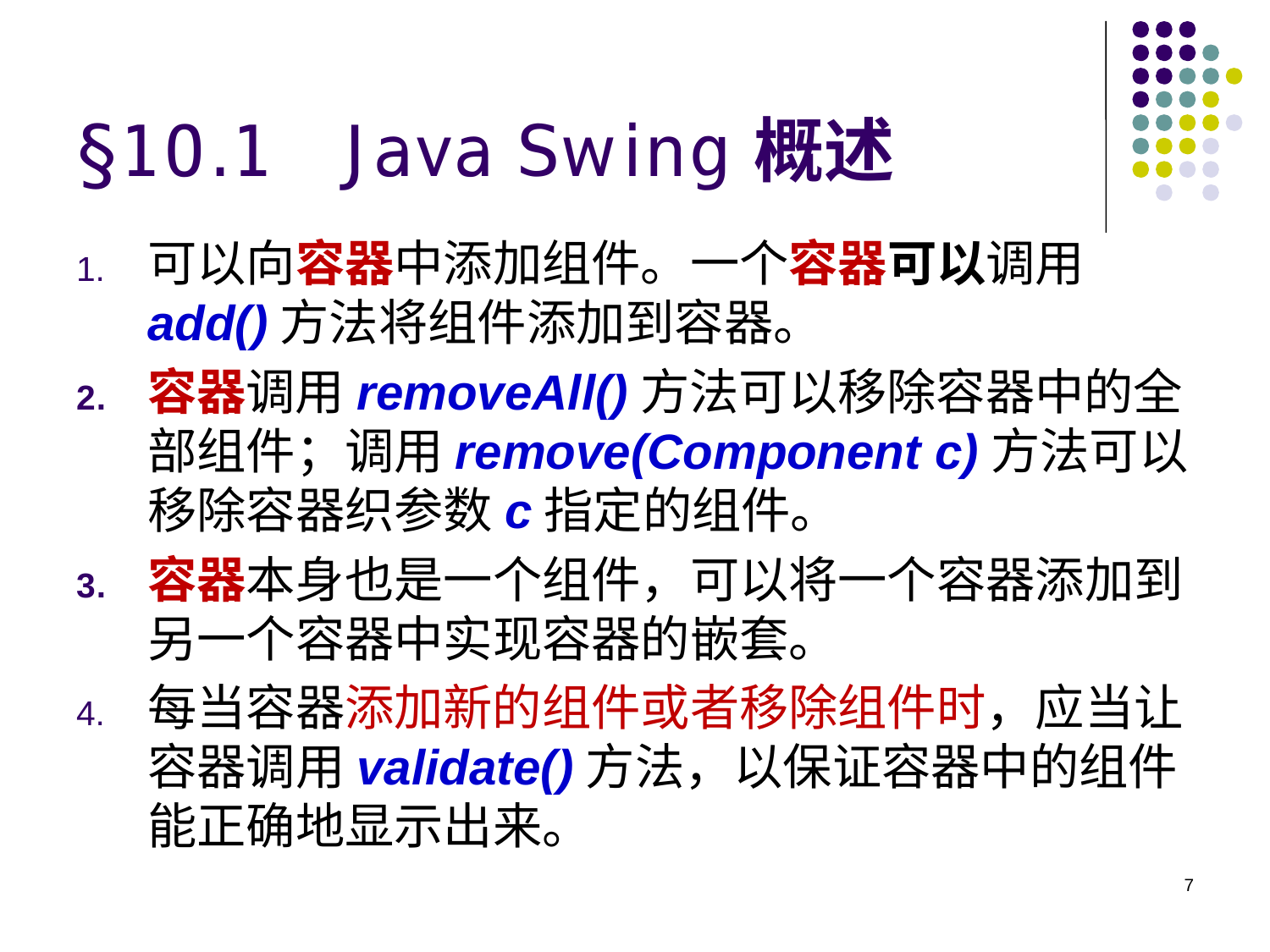

# §10.1   Java Swing概述
可以向容器中添加组件。一个容器可以调用add()方法将组件添加到容器。
容器调用removeAll()方法可以移除容器中的全部组件；调用remove(Component c)方法可以移除容器织参数c指定的组件。
容器本身也是一个组件，可以将一个容器添加到另一个容器中实现容器的嵌套。
每当容器添加新的组件或者移除组件时，应当让容器调用validate()方法，以保证容器中的组件能正确地显示出来。

7